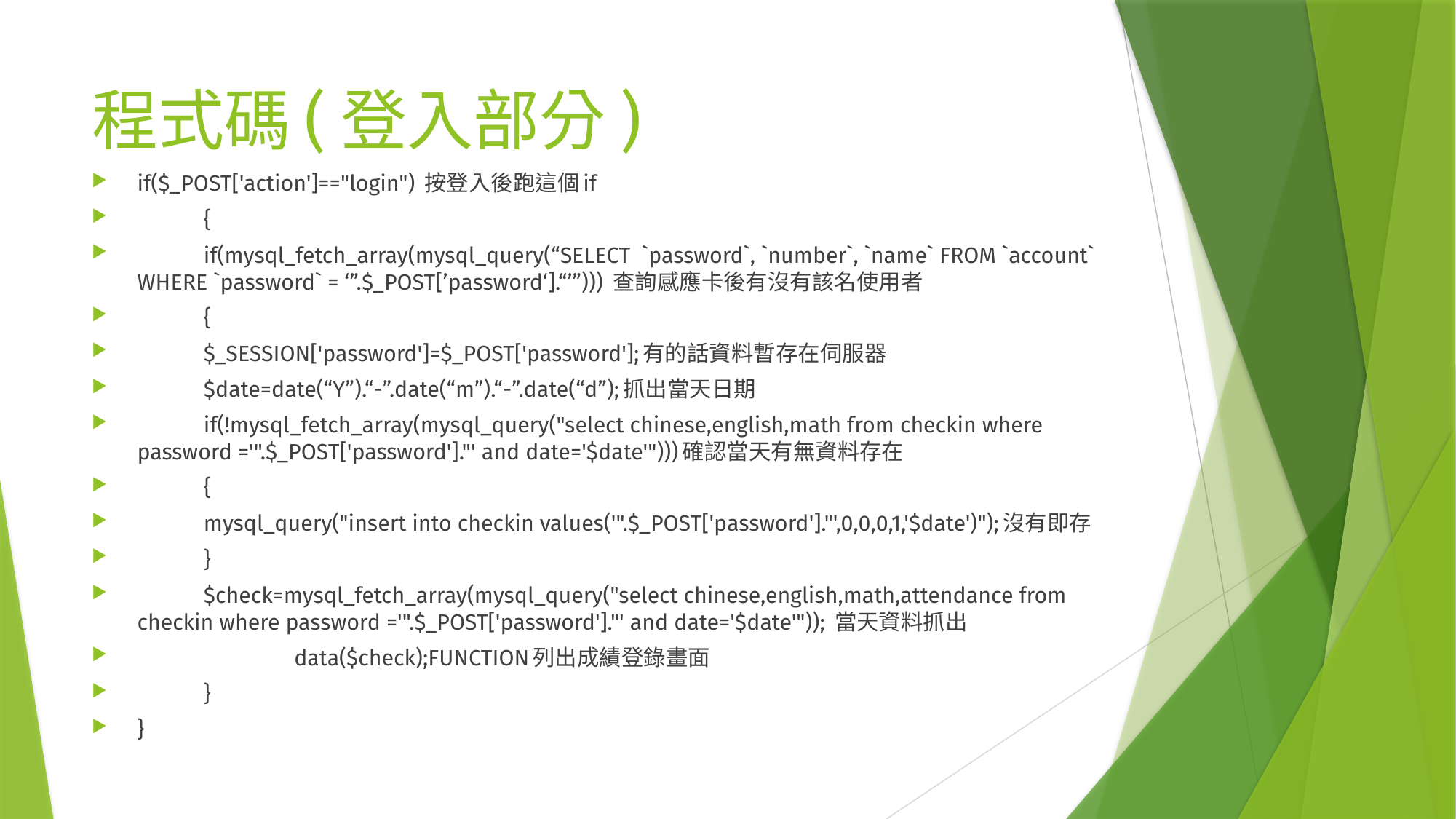

# 程式碼(登入部分)
if($_POST['action']=="login") 按登入後跑這個if
	{
		if(mysql_fetch_array(mysql_query(“SELECT  `password`, `number`, `name` FROM `account` WHERE `password` = ‘”.$_POST[’password‘].“’”))) 查詢感應卡後有沒有該名使用者
		{
			$_SESSION['password']=$_POST['password'];有的話資料暫存在伺服器
			$date=date(“Y”).“-”.date(“m”).“-”.date(“d”);抓出當天日期
			if(!mysql_fetch_array(mysql_query("select chinese,english,math from checkin where password ='".$_POST['password']."' and date='$date'")))確認當天有無資料存在
			{
				mysql_query("insert into checkin values('".$_POST['password']."',0,0,0,1,'$date')");沒有即存
			}
			$check=mysql_fetch_array(mysql_query("select chinese,english,math,attendance from checkin where password ='".$_POST['password']."' and date='$date'")); 當天資料抓出
                           data($check);FUNCTION列出成績登錄畫面
		}
}